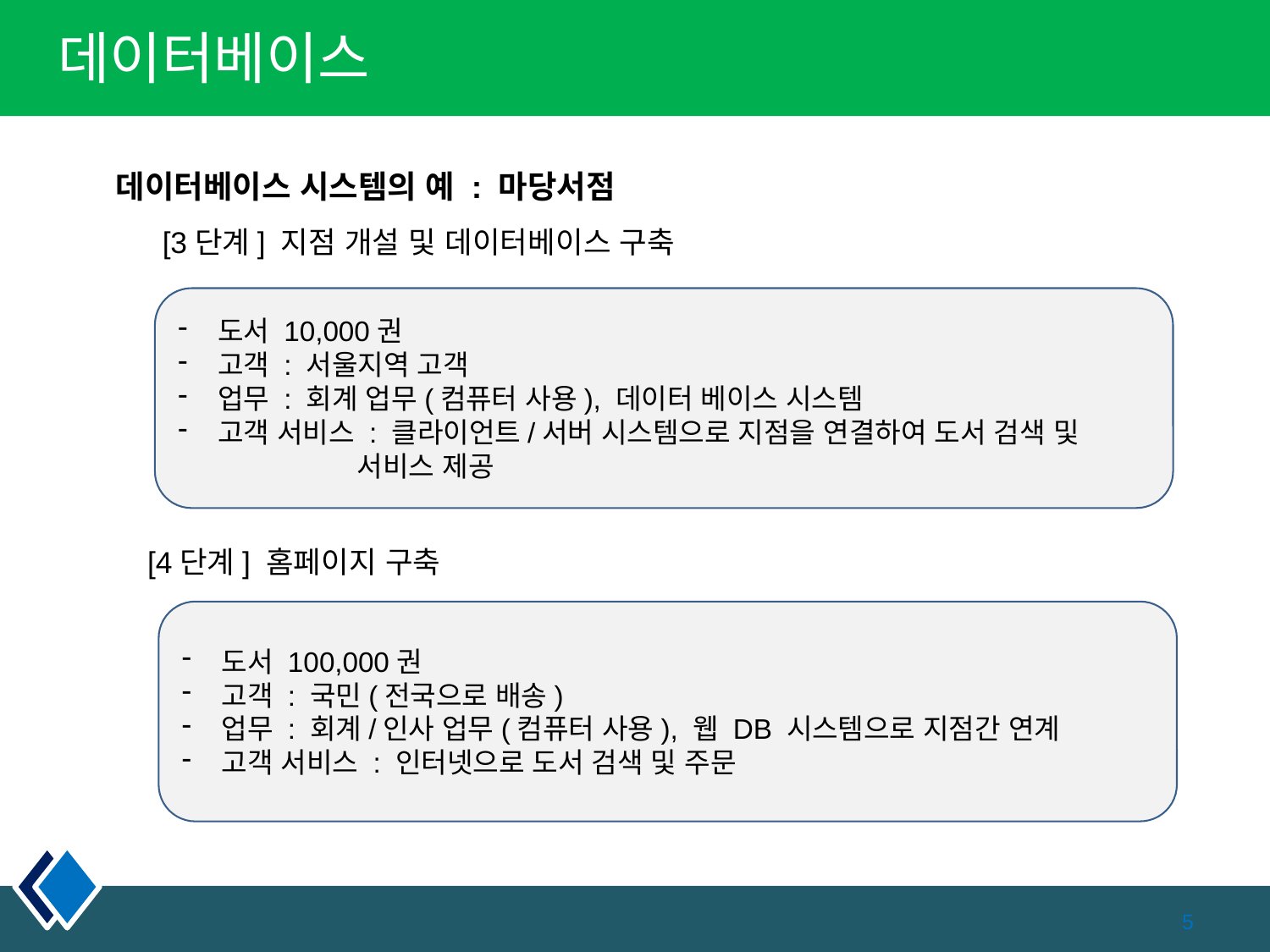

# 데이터베이스
   데이터베이스 시스템의 예 : 마당서점

[3단계] 지점 개설 및 데이터베이스 구축
도서 10,000권
고객 : 서울지역 고객
업무 : 회계 업무(컴퓨터 사용), 데이터 베이스 시스템
고객 서비스 : 클라이언트/서버 시스템으로 지점을 연결하여 도서 검색 및
                      서비스 제공
[4단계] 홈페이지 구축
도서 100,000권
고객 : 국민(전국으로 배송)
업무 : 회계/인사 업무(컴퓨터 사용), 웹 DB 시스템으로 지점간 연계
고객 서비스 : 인터넷으로 도서 검색 및 주문
5